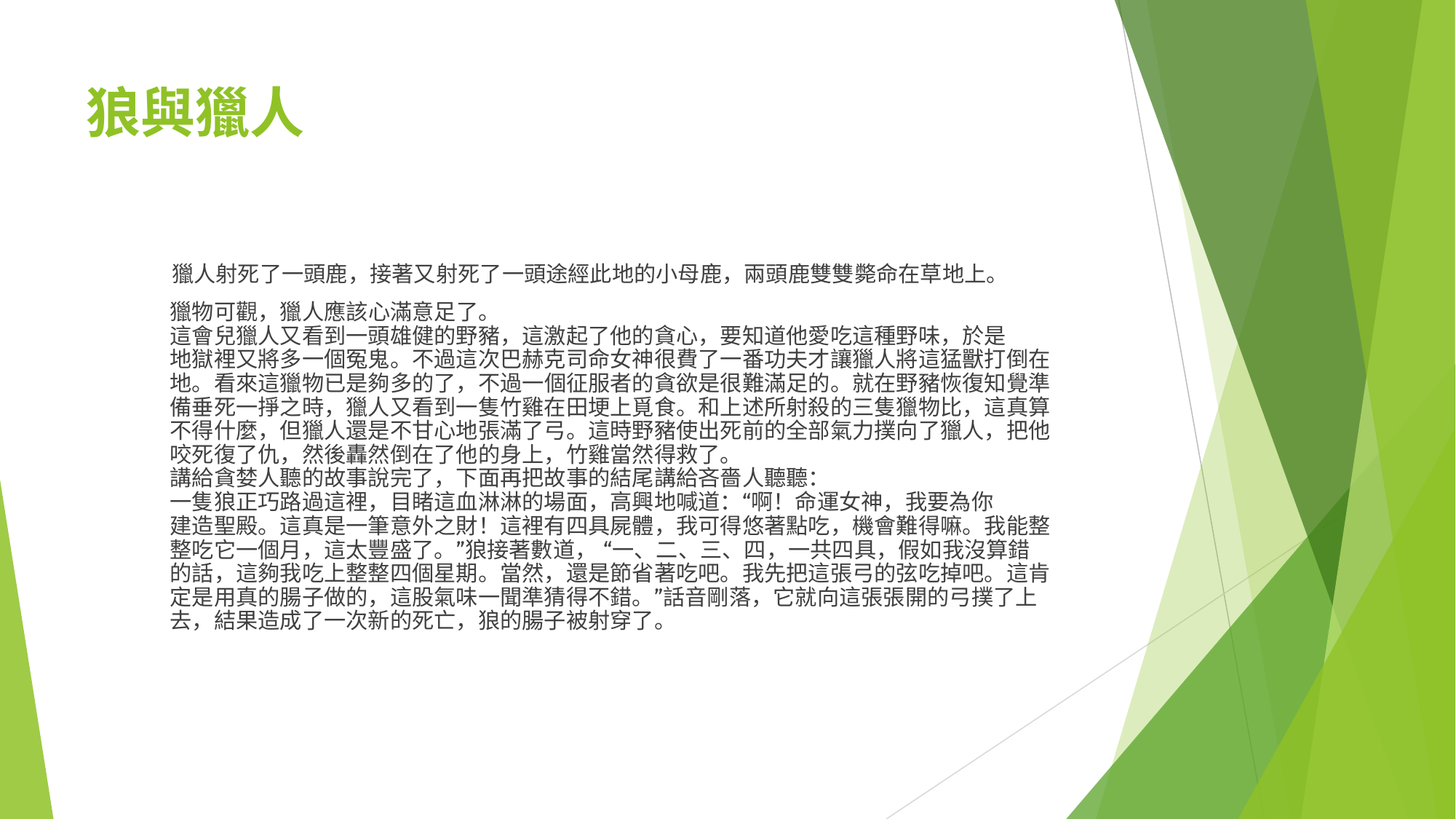

# 狼與獵人
             獵人射死了一頭鹿，接著又射死了一頭途經此地的小母鹿，兩頭鹿雙雙斃命在草地上。
　          獵物可觀，獵人應該心滿意足了。
　　這會兒獵人又看到一頭雄健的野豬，這激起了他的貪心，要知道他愛吃這種野味，於是
　　地獄裡又將多一個冤鬼。不過這次巴赫克司命女神很費了一番功夫才讓獵人將這猛獸打倒在
　　地。看來這獵物已是夠多的了，不過一個征服者的貪欲是很難滿足的。就在野豬恢復知覺準
　　備垂死一掙之時，獵人又看到一隻竹雞在田埂上覓食。和上述所射殺的三隻獵物比，這真算
　　不得什麼，但獵人還是不甘心地張滿了弓。這時野豬使出死前的全部氣力撲向了獵人，把他
　　咬死復了仇，然後轟然倒在了他的身上，竹雞當然得救了。
　　講給貪婪人聽的故事說完了，下面再把故事的結尾講給吝嗇人聽聽：
　　一隻狼正巧路過這裡，目睹這血淋淋的場面，高興地喊道：“啊！命運女神，我要為你
　　建造聖殿。這真是一筆意外之財！這裡有四具屍體，我可得悠著點吃，機會難得嘛。我能整
　　整吃它一個月，這太豐盛了。”狼接著數道， “一、二、三、四，一共四具，假如我沒算錯
　　的話，這夠我吃上整整四個星期。當然，還是節省著吃吧。我先把這張弓的弦吃掉吧。這肯
　　定是用真的腸子做的，這股氣味一聞準猜得不錯。”話音剛落，它就向這張張開的弓撲了上
　　去，結果造成了一次新的死亡，狼的腸子被射穿了。